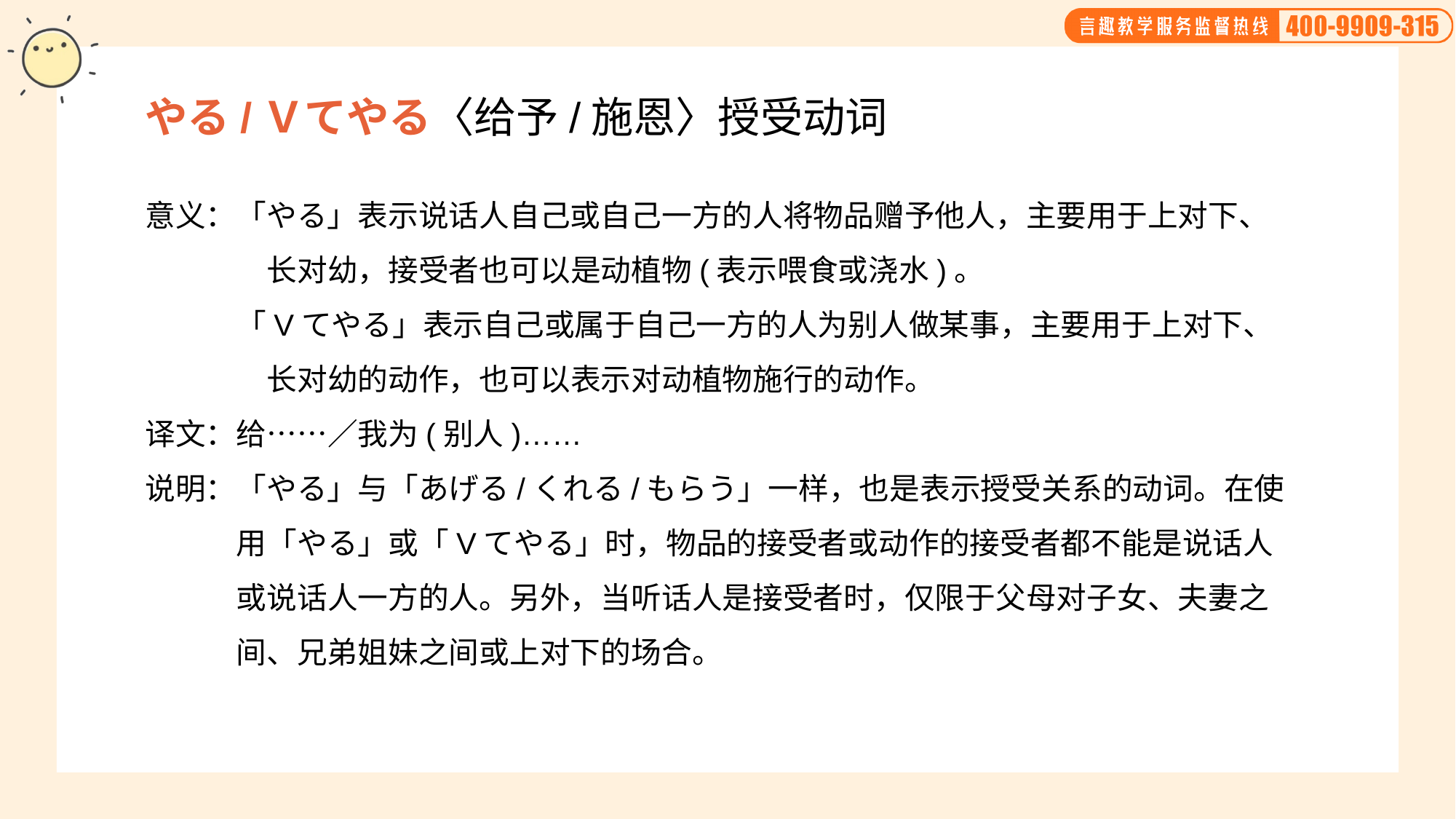

やる/Ｖてやる〈给予/施恩〉授受动词
意义：「やる」表示说话人自己或自己一方的人将物品赠予他人，主要用于上对下、
　　　　长对幼，接受者也可以是动植物(表示喂食或浇水)。
　　　「Vてやる」表示自己或属于自己一方的人为别人做某事，主要用于上对下、
　　　　长对幼的动作，也可以表示对动植物施行的动作。
译文：给……／我为(别人)……
说明：「やる」与「あげる/くれる/もらう」一样，也是表示授受关系的动词。在使
　　　用「やる」或「Vてやる」时，物品的接受者或动作的接受者都不能是说话人
　　　或说话人一方的人。另外，当听话人是接受者时，仅限于父母对子女、夫妻之
　　　间、兄弟姐妹之间或上对下的场合。